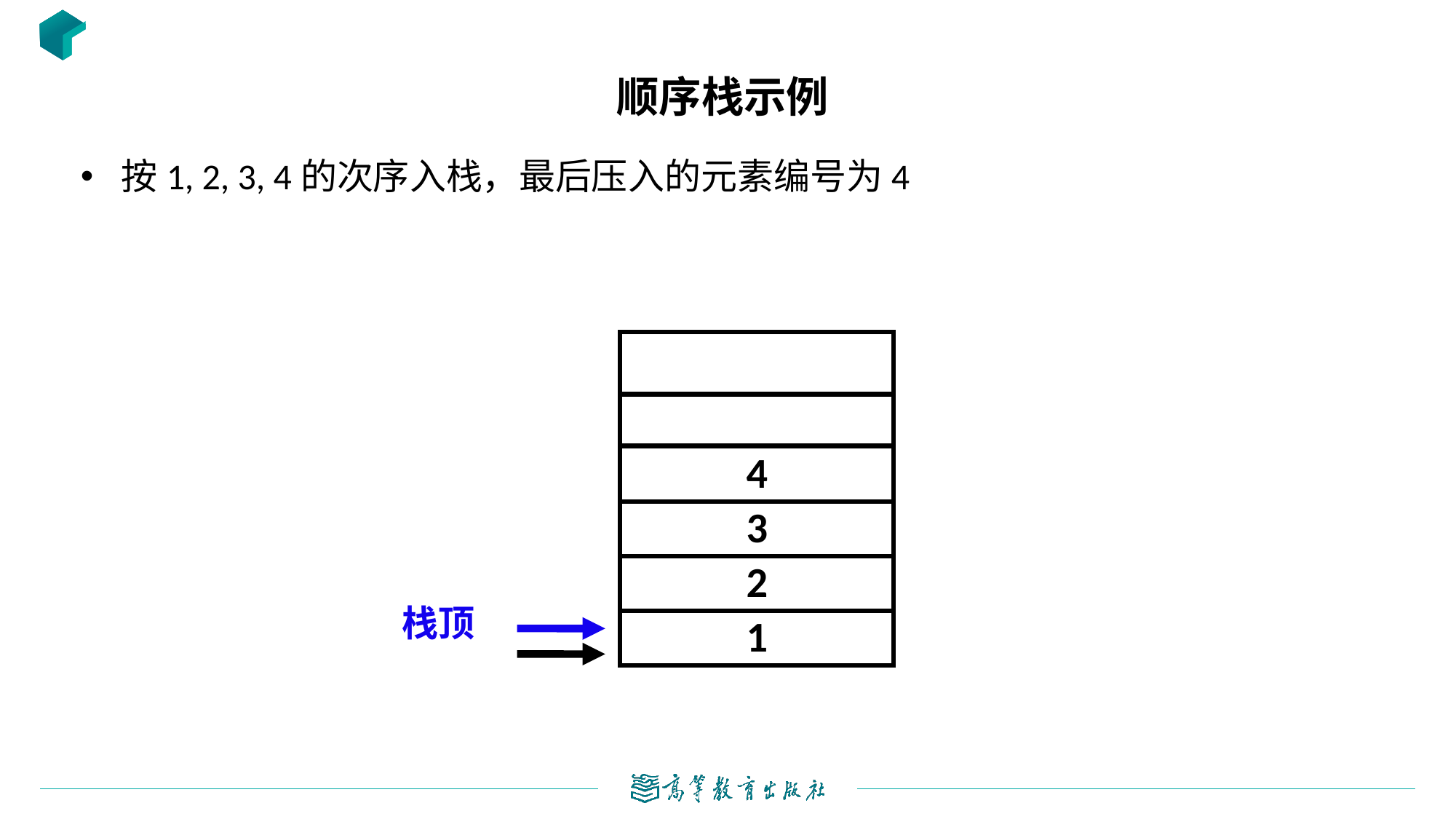

# 顺序栈示例
按1, 2, 3, 4的次序入栈，最后压入的元素编号为4

4
3
2
栈顶

1